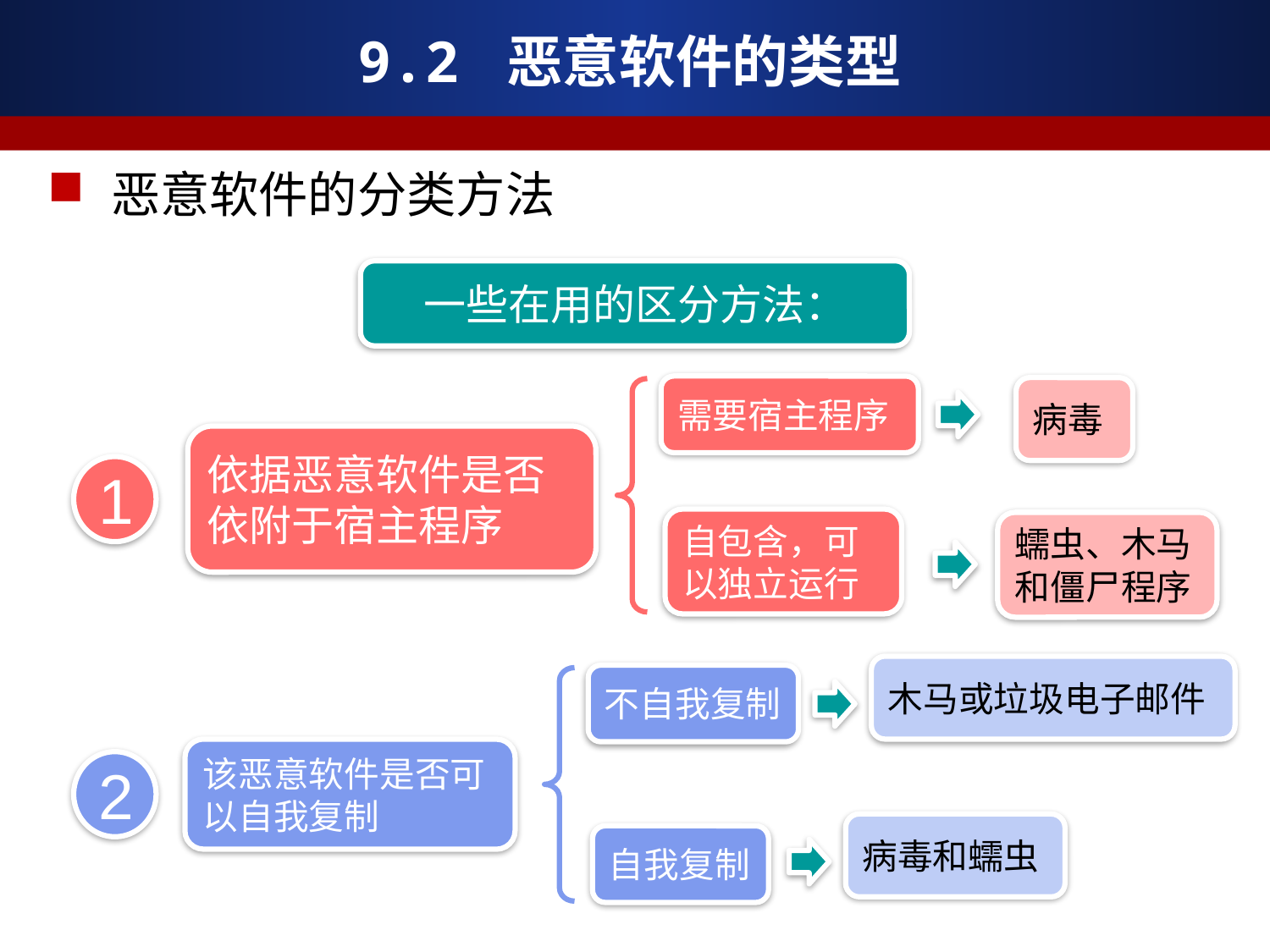

# 9.2 恶意软件的类型
恶意软件的分类方法
一些在用的区分方法：
需要宿主程序
病毒

依据恶意软件是否依附于宿主程序
1
自包含，可以独立运行
蠕虫、木马和僵尸程序

木马或垃圾电子邮件
不自我复制

该恶意软件是否可以自我复制
2
病毒和蠕虫
自我复制

6